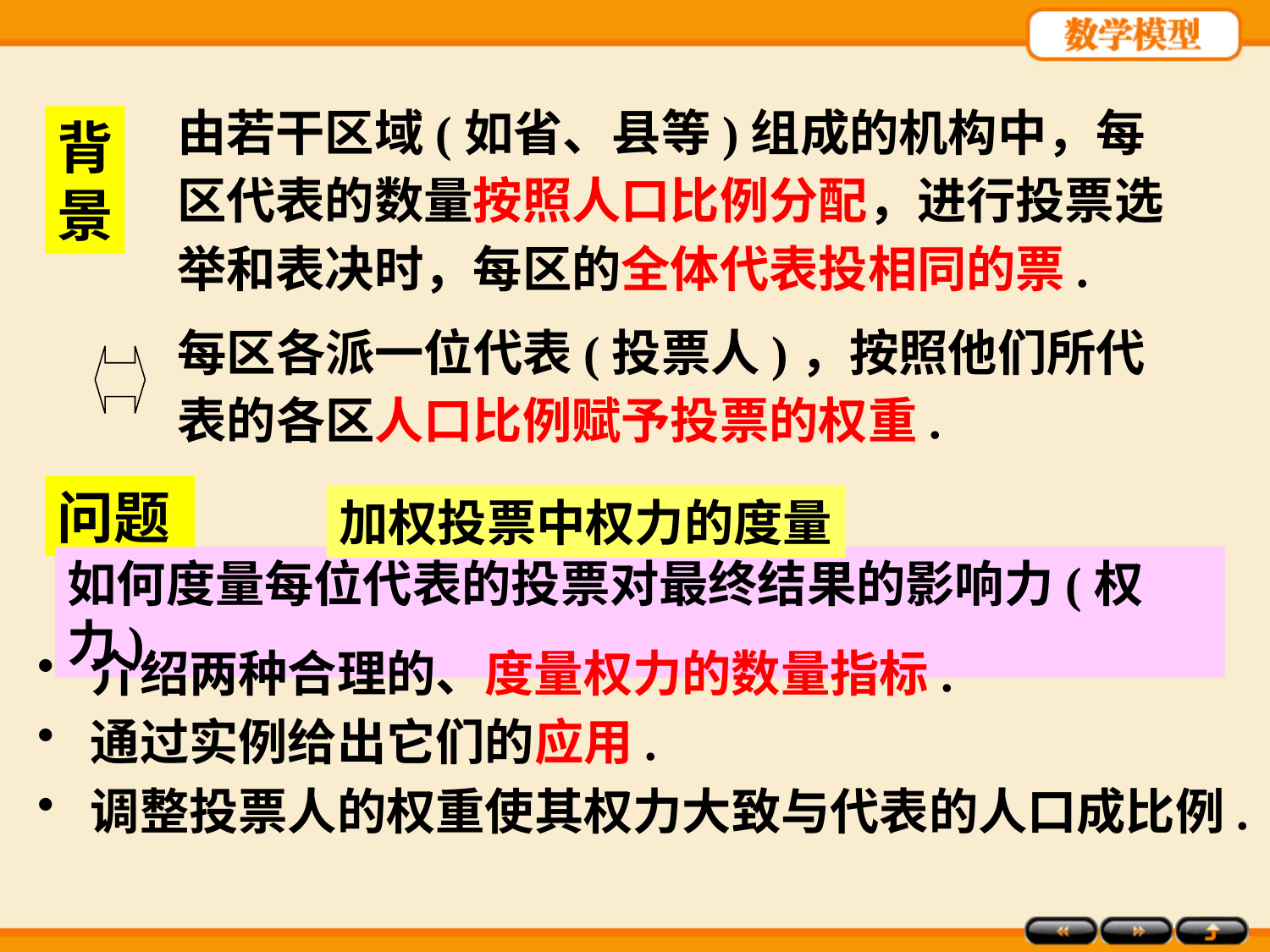

由若干区域(如省、县等)组成的机构中，每区代表的数量按照人口比例分配，进行投票选举和表决时，每区的全体代表投相同的票.
背景
每区各派一位代表(投票人)，按照他们所代表的各区人口比例赋予投票的权重.

问题
加权投票中权力的度量
如何度量每位代表的投票对最终结果的影响力(权力).
 介绍两种合理的、度量权力的数量指标.
 通过实例给出它们的应用.
 调整投票人的权重使其权力大致与代表的人口成比例.